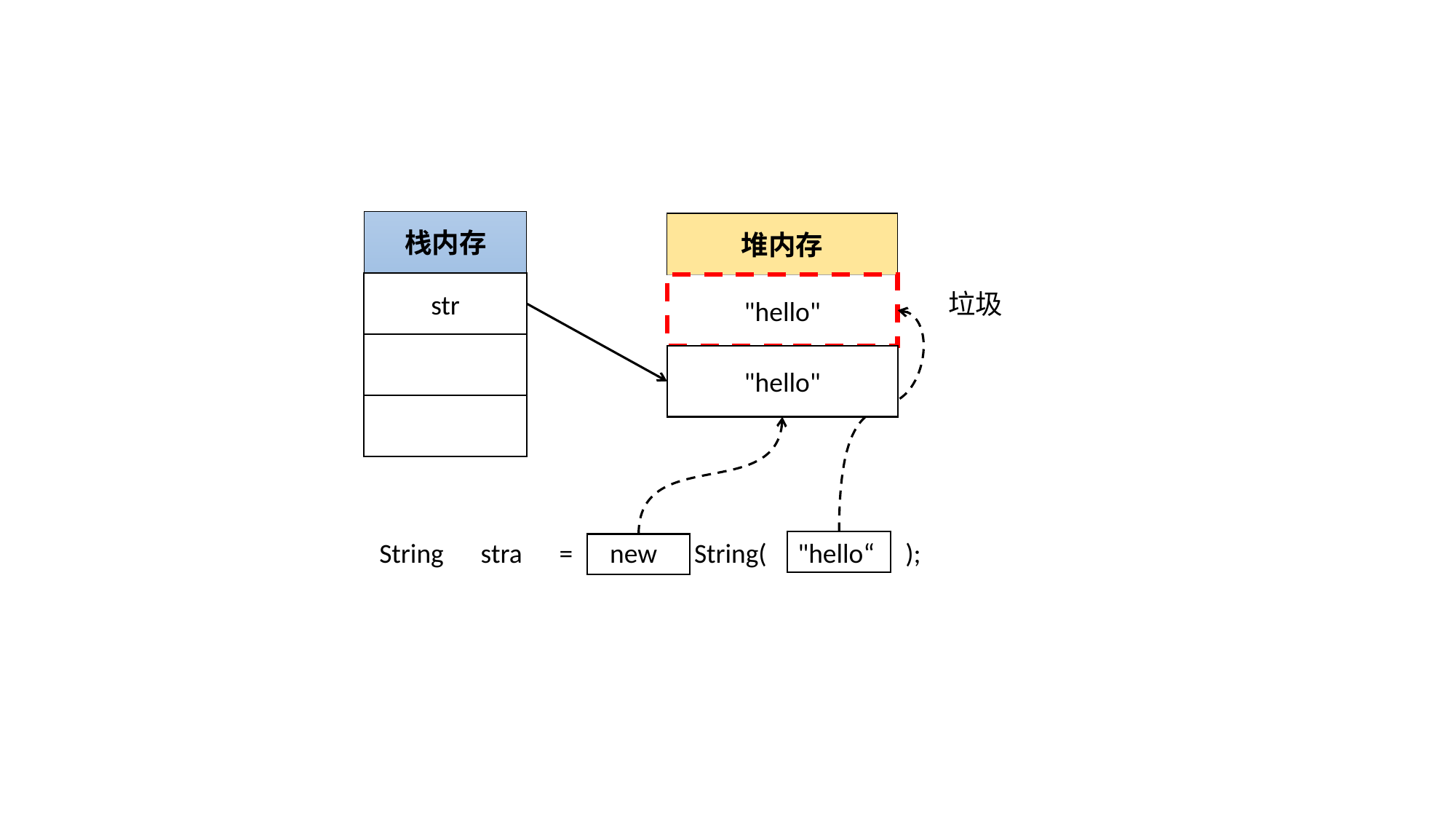

栈内存
堆内存
str
"hello"
垃圾

"hello"

String      stra      =      new      String(     "hello“     );